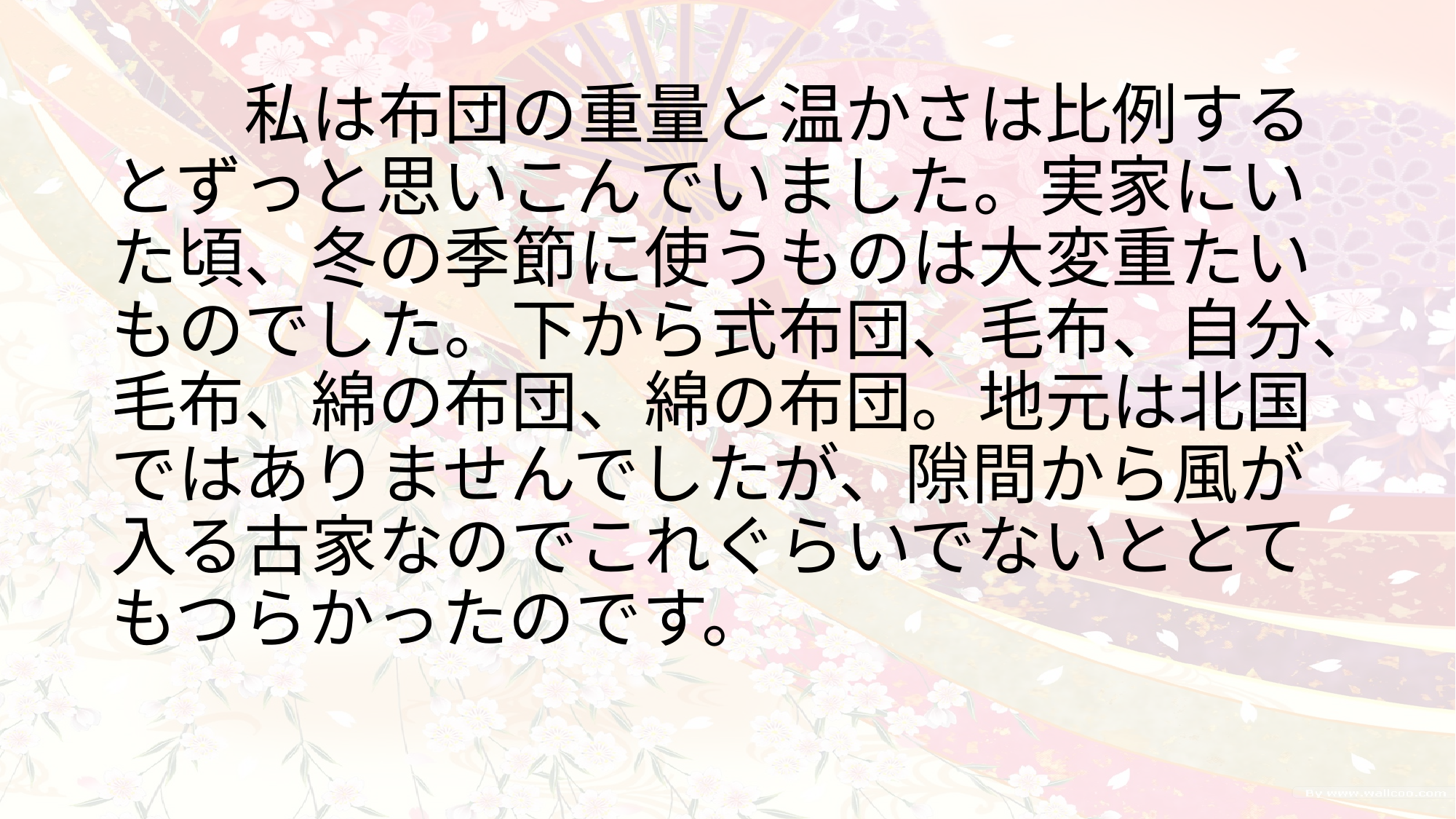

私は布団の重量と温かさは比例するとずっと思いこんでいました。実家にいた頃、冬の季節に使うものは大変重たいものでした。下から式布団、毛布、自分、毛布、綿の布団、綿の布団。地元は北国ではありませんでしたが、隙間から風が入る古家なのでこれぐらいでないととてもつらかったのです。